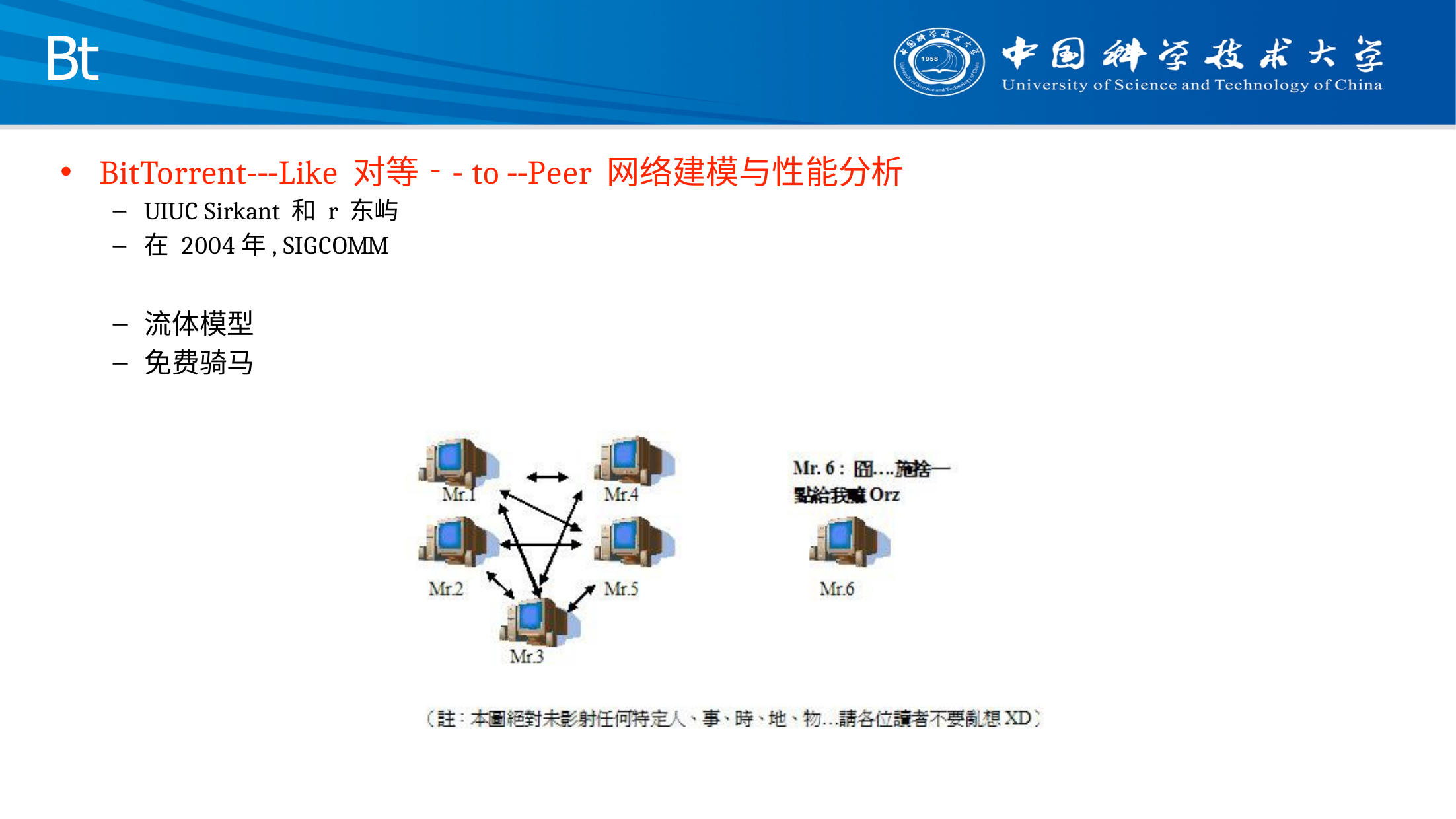

Bt
BitTorrent-‐‑Like 对等‐‑to ‐‑Peer 网络建模与性能分析
UIUC Sirkant 和 r 东屿
在 2004年, SIGCOMM

流体模型
免费骑马